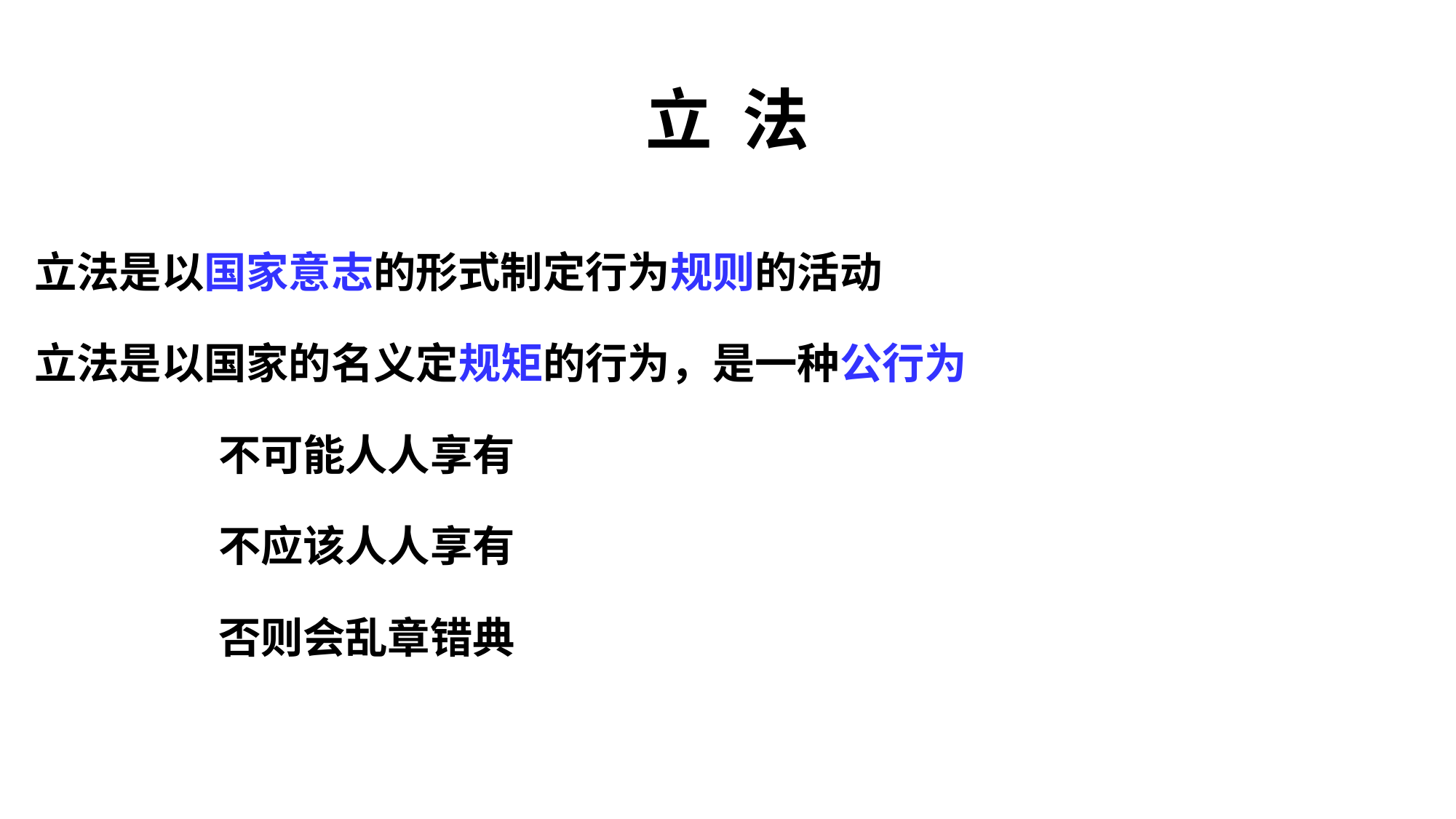

# 立  法
立法是以国家意志的形式制定行为规则的活动
立法是以国家的名义定规矩的行为，是一种公行为
                  不可能人人享有
                  不应该人人享有
                  否则会乱章错典